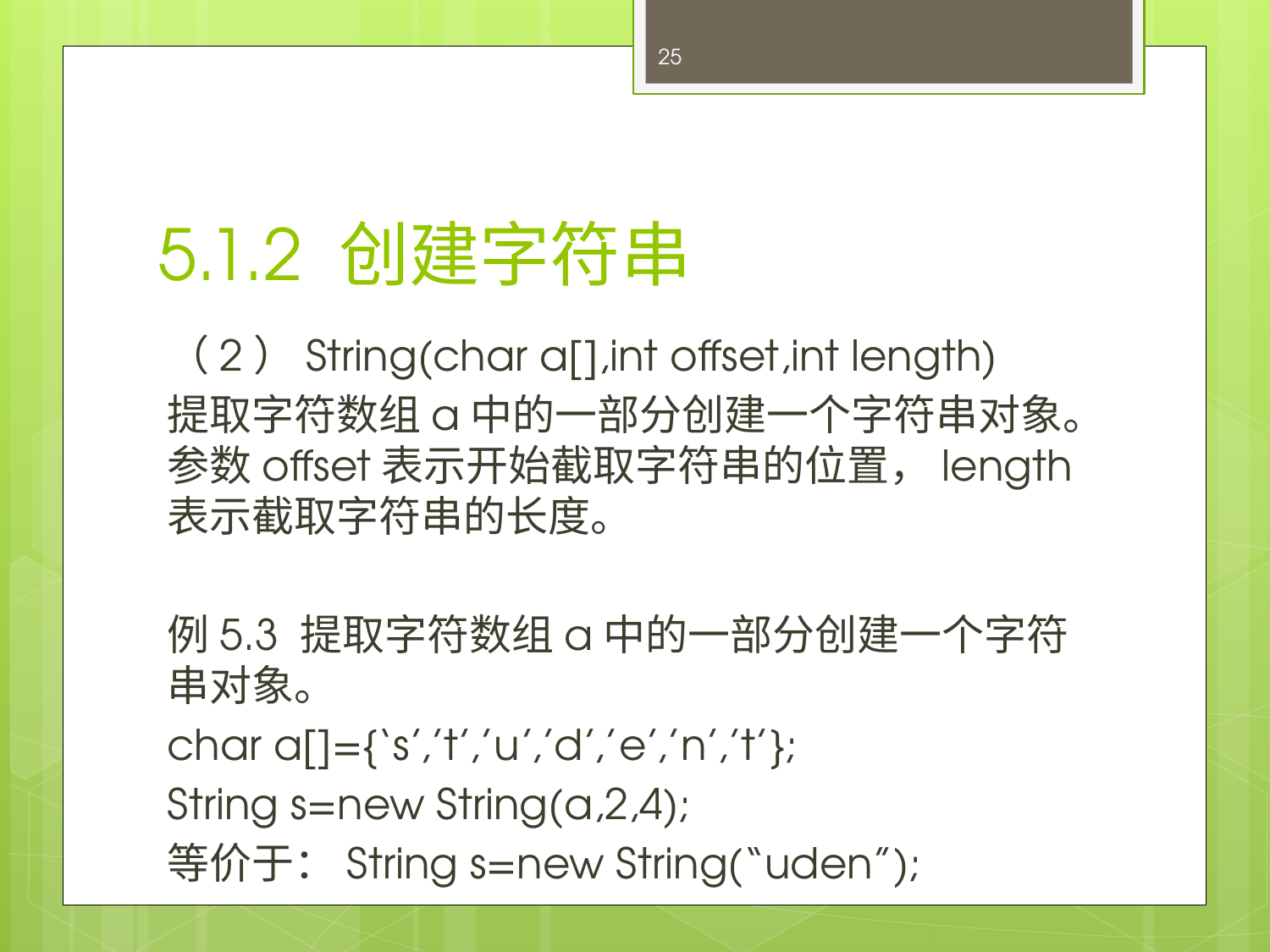

25
# 5.1.2 创建字符串
（2）String(char a[],int offset,int length)
提取字符数组a中的一部分创建一个字符串对象。参数offset表示开始截取字符串的位置，length表示截取字符串的长度。

例5.3 提取字符数组a中的一部分创建一个字符串对象。
char a[]={‘s’,’t’,’u’,’d’,’e’,’n’,’t’};
String s=new String(a,2,4);
等价于：String s=new String(“uden”);